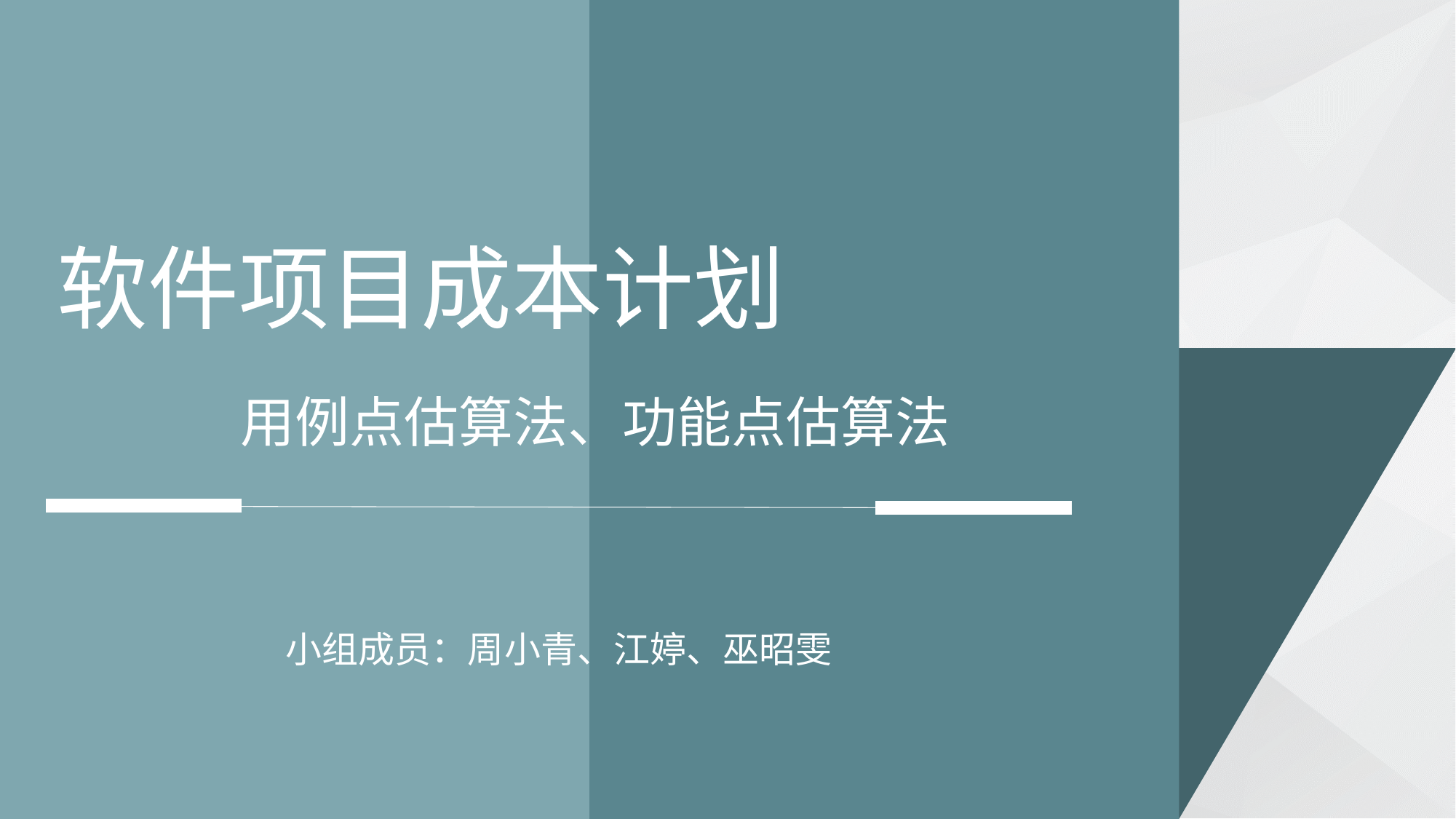

# 软件项目成本计划 用例点估算法、功能点估算法
小组成员：周小青、江婷、巫昭雯